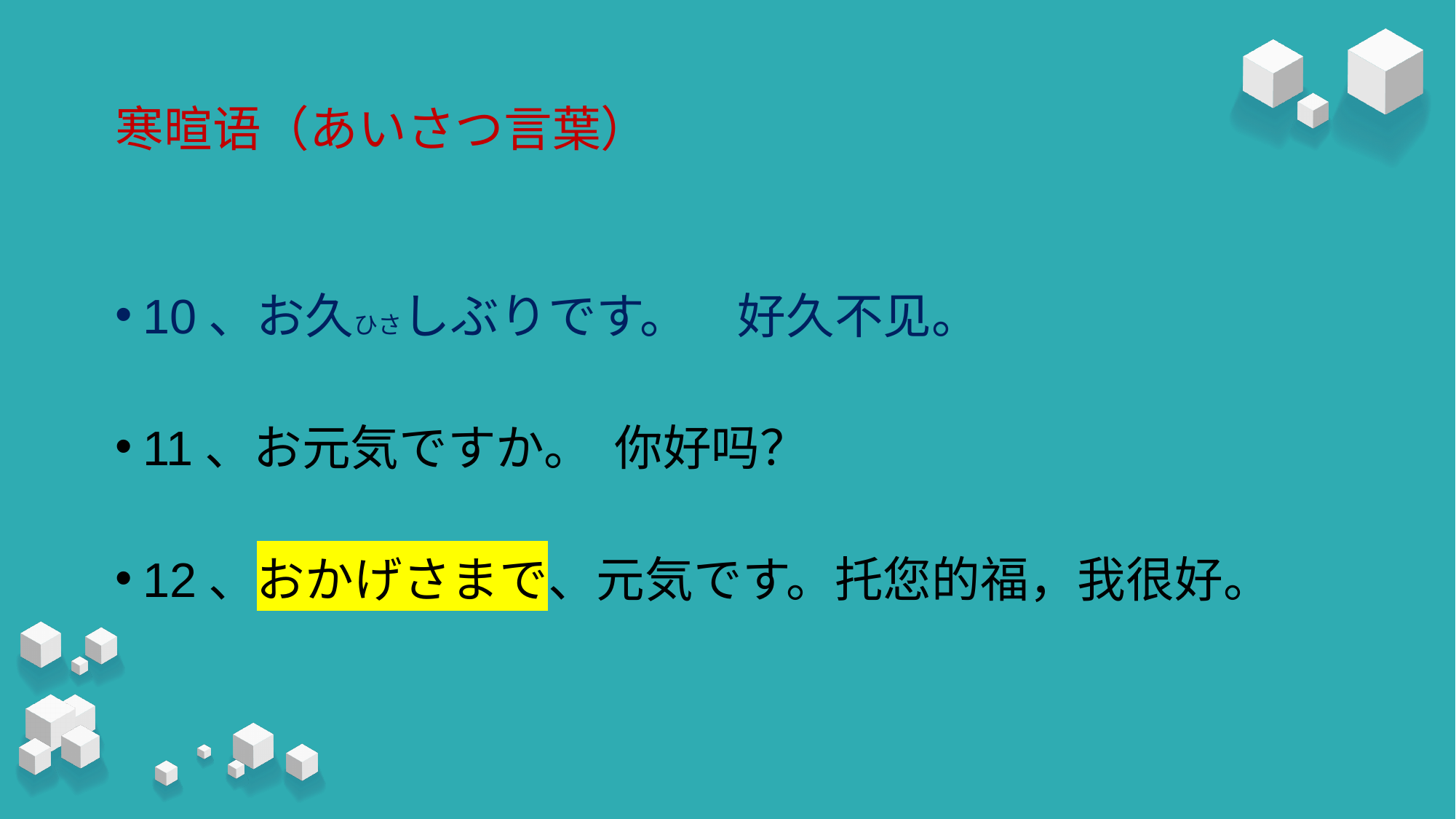

# 寒暄语（あいさつ言葉）
10、お久ひさしぶりです。　好久不见。
11、お元気ですか。  你好吗？
12、おかげさまで、元気です。托您的福，我很好。